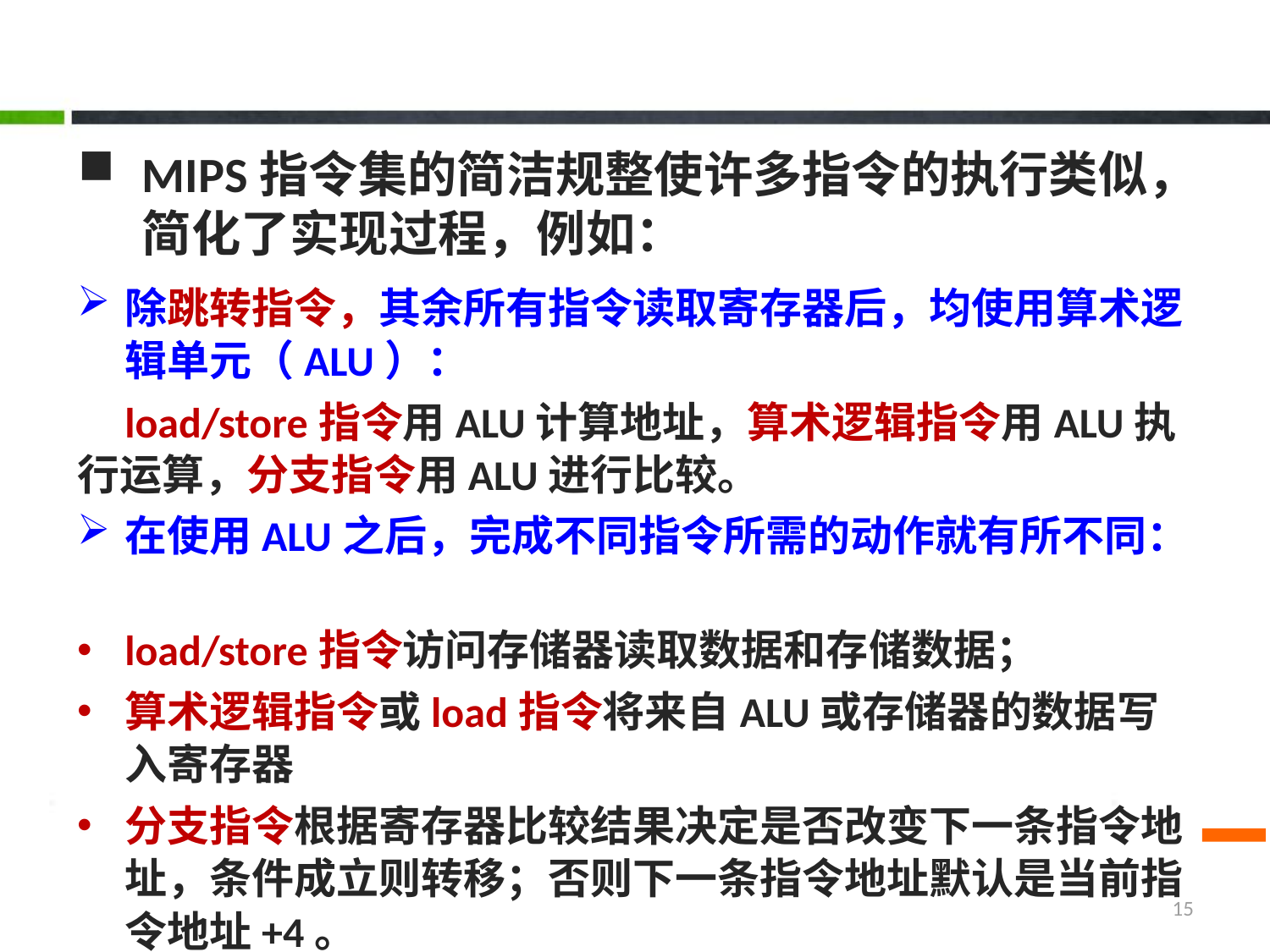

MIPS指令集的简洁规整使许多指令的执行类似，简化了实现过程，例如：
除跳转指令，其余所有指令读取寄存器后，均使用算术逻辑单元（ALU）：
     load/store指令用ALU计算地址，算术逻辑指令用ALU执行运算，分支指令用ALU进行比较。
在使用ALU之后，完成不同指令所需的动作就有所不同：
load/store指令访问存储器读取数据和存储数据；
算术逻辑指令或load指令将来自ALU或存储器的数据写入寄存器
分支指令根据寄存器比较结果决定是否改变下一条指令地址，条件成立则转移；否则下一条指令地址默认是当前指令地址+4。
15